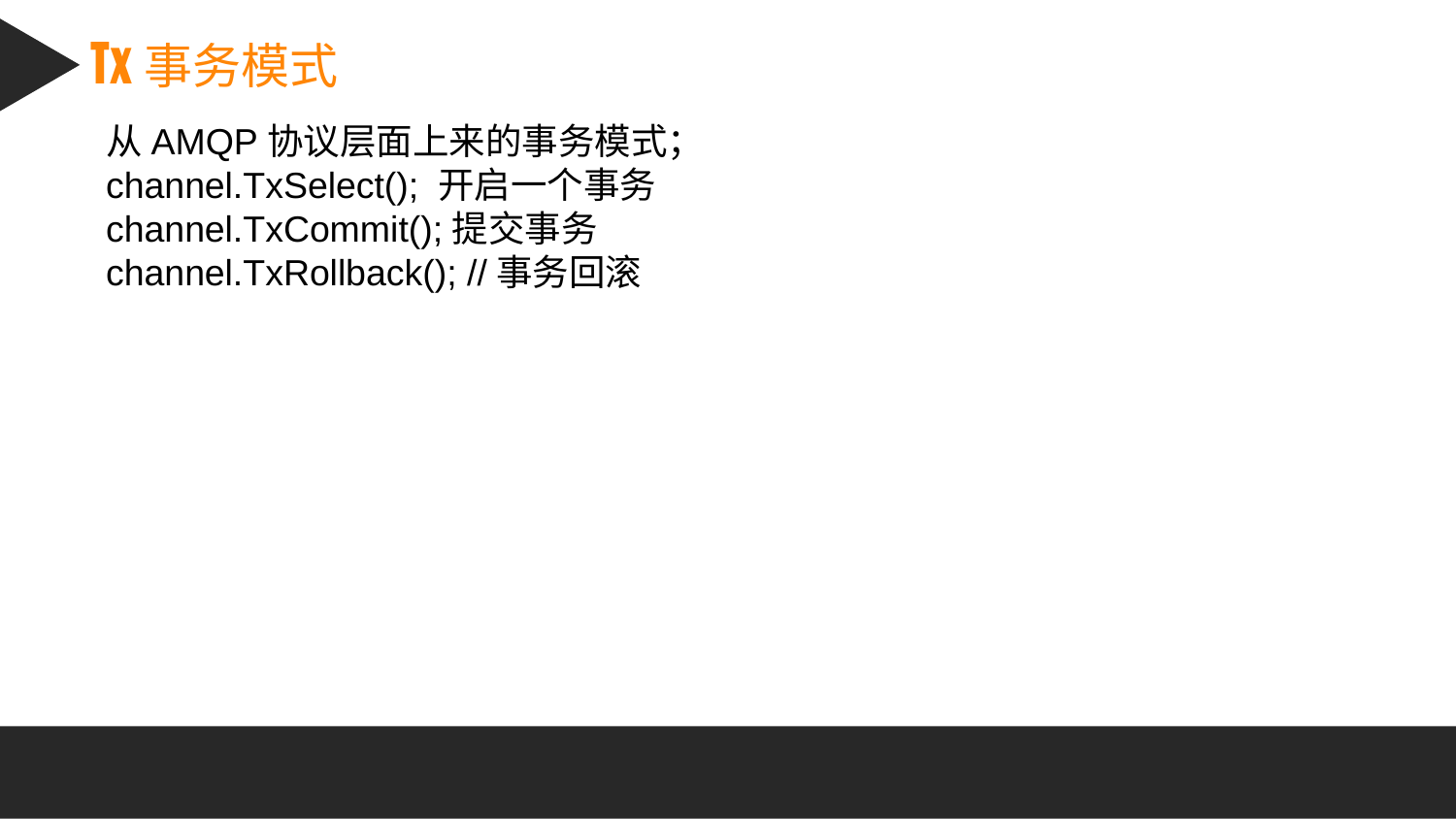

Tx事务模式
从AMQP协议层面上来的事务模式；
channel.TxSelect(); 开启一个事务
channel.TxCommit();提交事务
channel.TxRollback(); //事务回滚